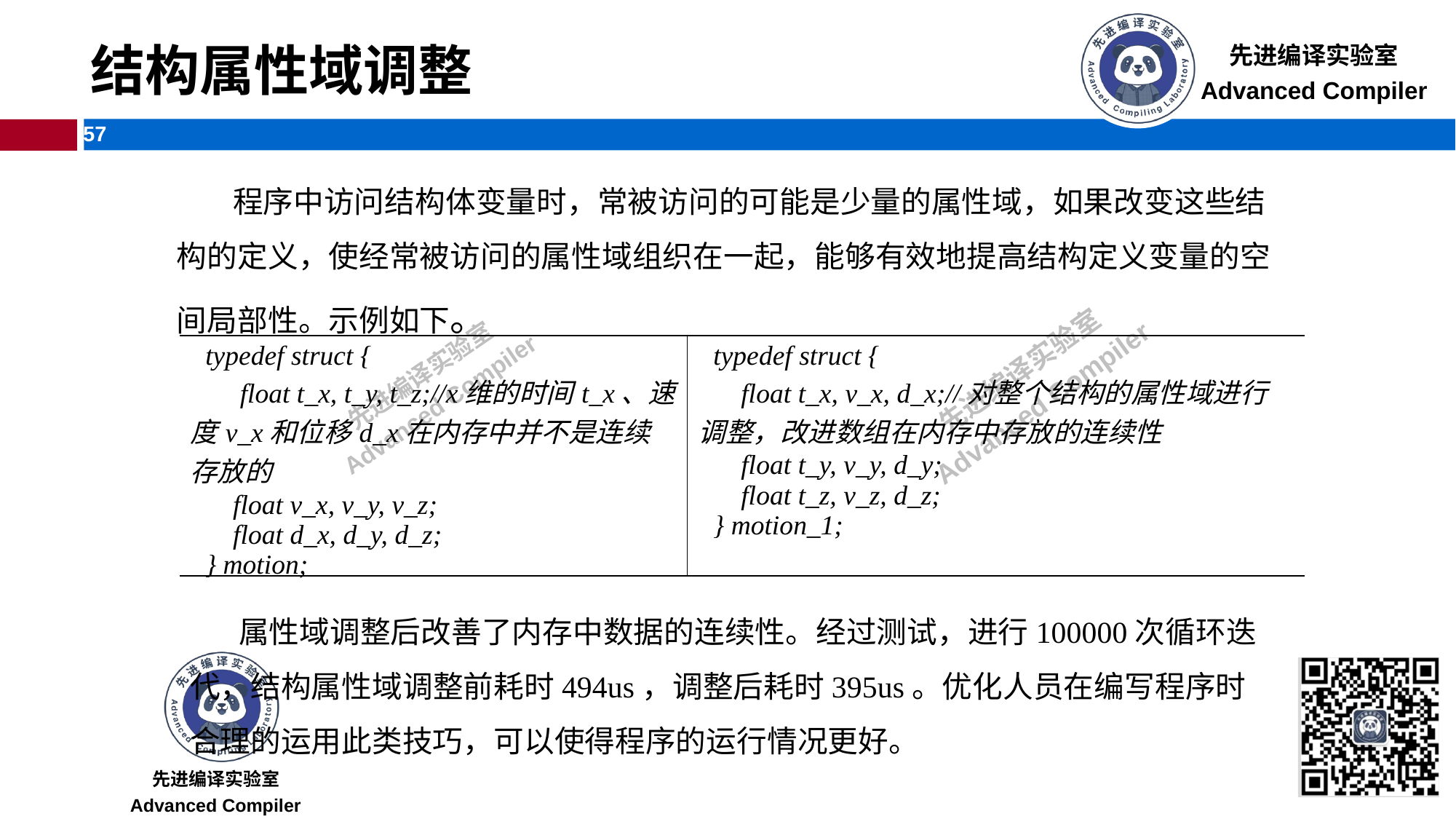

# 结构属性域调整
     程序中访问结构体变量时，常被访问的可能是少量的属性域，如果改变这些结构的定义，使经常被访问的属性域组织在一起，能够有效地提高结构定义变量的空间局部性。示例如下。
| typedef struct { float t\_x, t\_y, t\_z;//x维的时间t\_x、速度v\_x和位移d\_x在内存中并不是连续存放的 float v\_x, v\_y, v\_z; float d\_x, d\_y, d\_z; } motion; | typedef struct { float t\_x, v\_x, d\_x;//对整个结构的属性域进行调整，改进数组在内存中存放的连续性 float t\_y, v\_y, d\_y; float t\_z, v\_z, d\_z; } motion\_1; |
| --- | --- |
    属性域调整后改善了内存中数据的连续性。经过测试，进行100000次循环迭代，结构属性域调整前耗时494us，调整后耗时395us。优化人员在编写程序时合理的运用此类技巧，可以使得程序的运行情况更好。